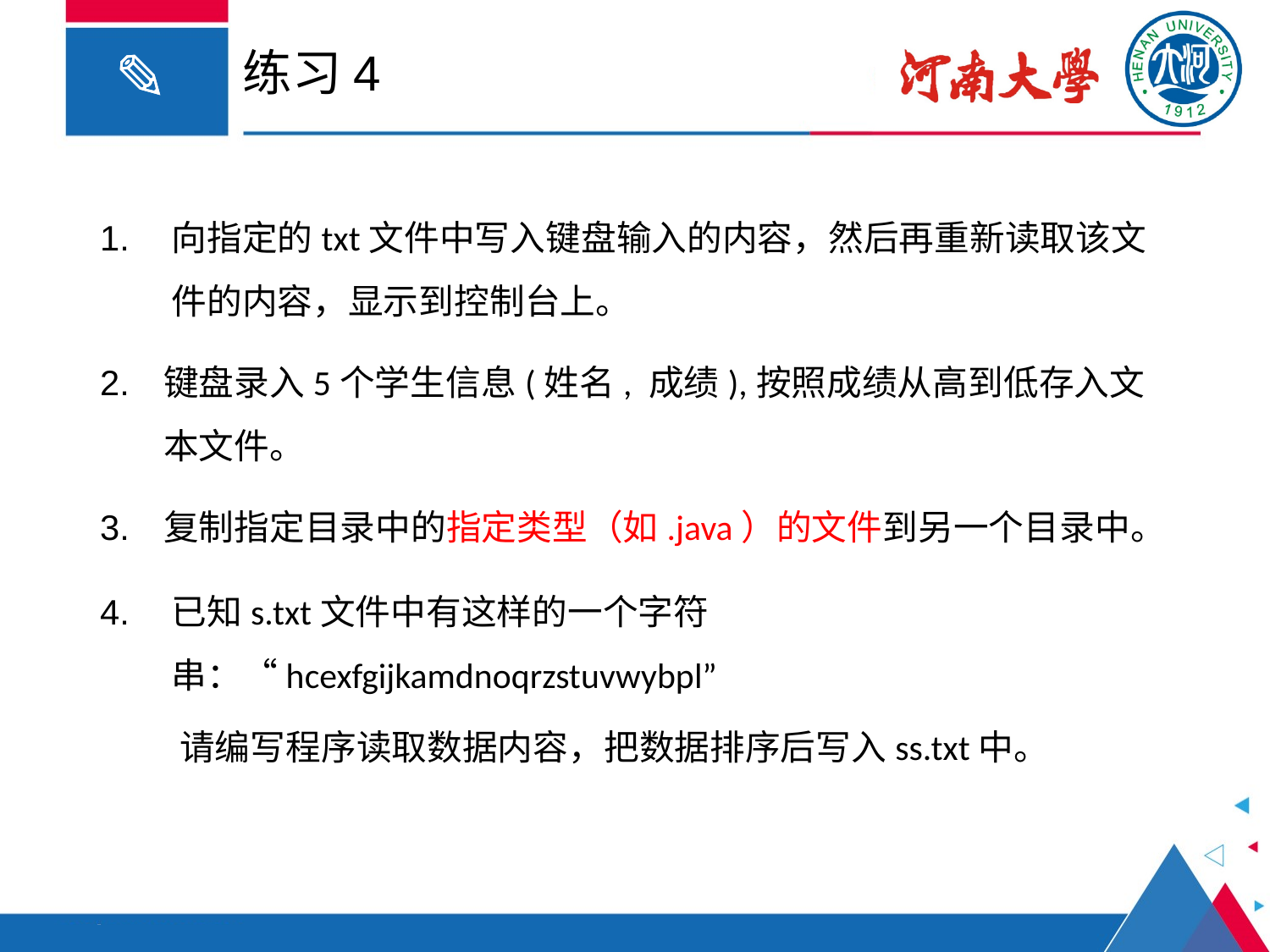

# 练习4
向指定的txt文件中写入键盘输入的内容，然后再重新读取该文件的内容，显示到控制台上。
键盘录入5个学生信息(姓名, 成绩),按照成绩从高到低存入文本文件。
复制指定目录中的指定类型（如.java）的文件到另一个目录中。
已知s.txt文件中有这样的一个字符串：“hcexfgijkamdnoqrzstuvwybpl”
 请编写程序读取数据内容，把数据排序后写入ss.txt中。